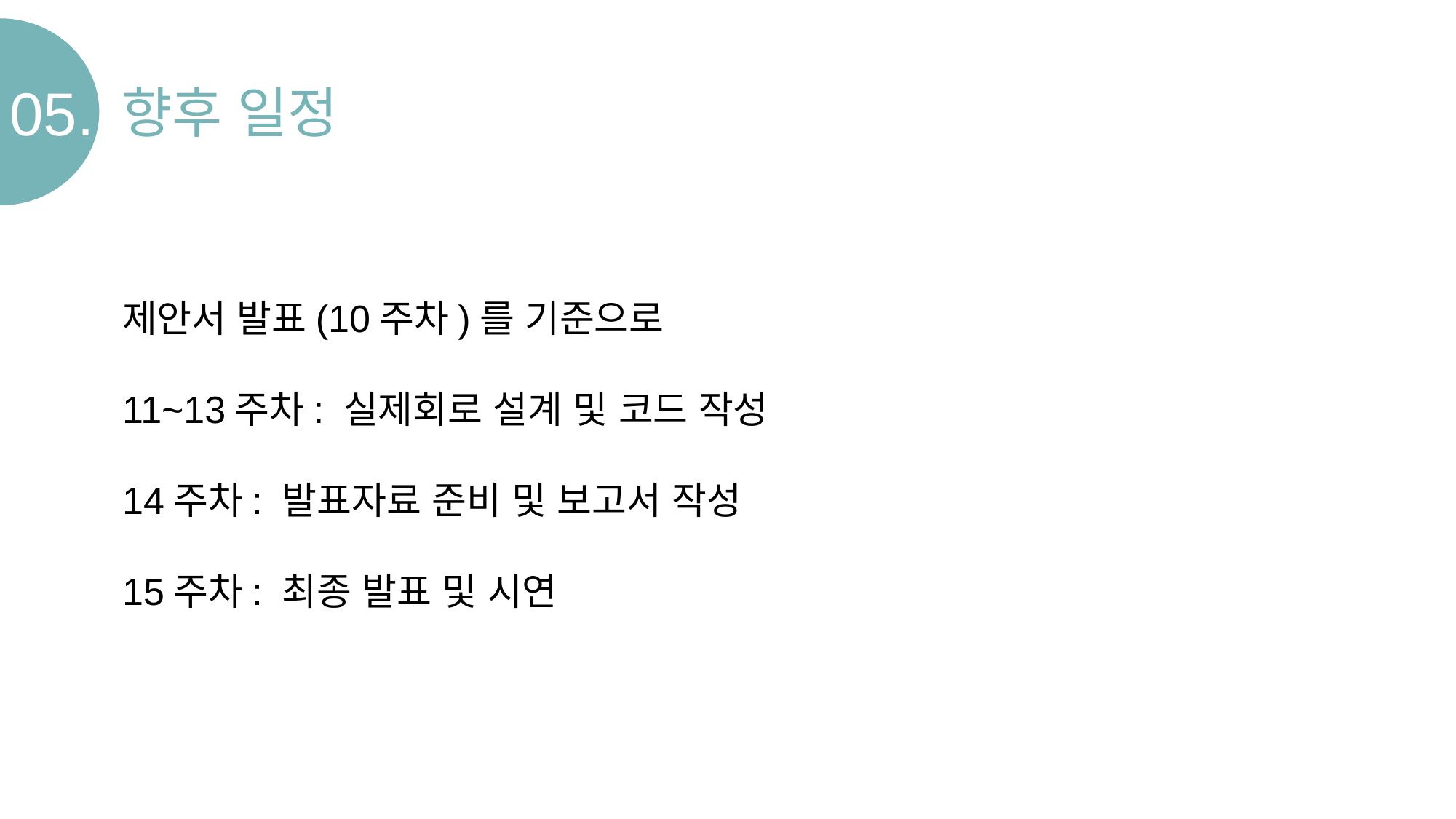

05.
향후 일정
제안서 발표(10주차)를 기준으로

11~13주차: 실제회로 설계 및 코드 작성

14주차: 발표자료 준비 및 보고서 작성

15주차: 최종 발표 및 시연